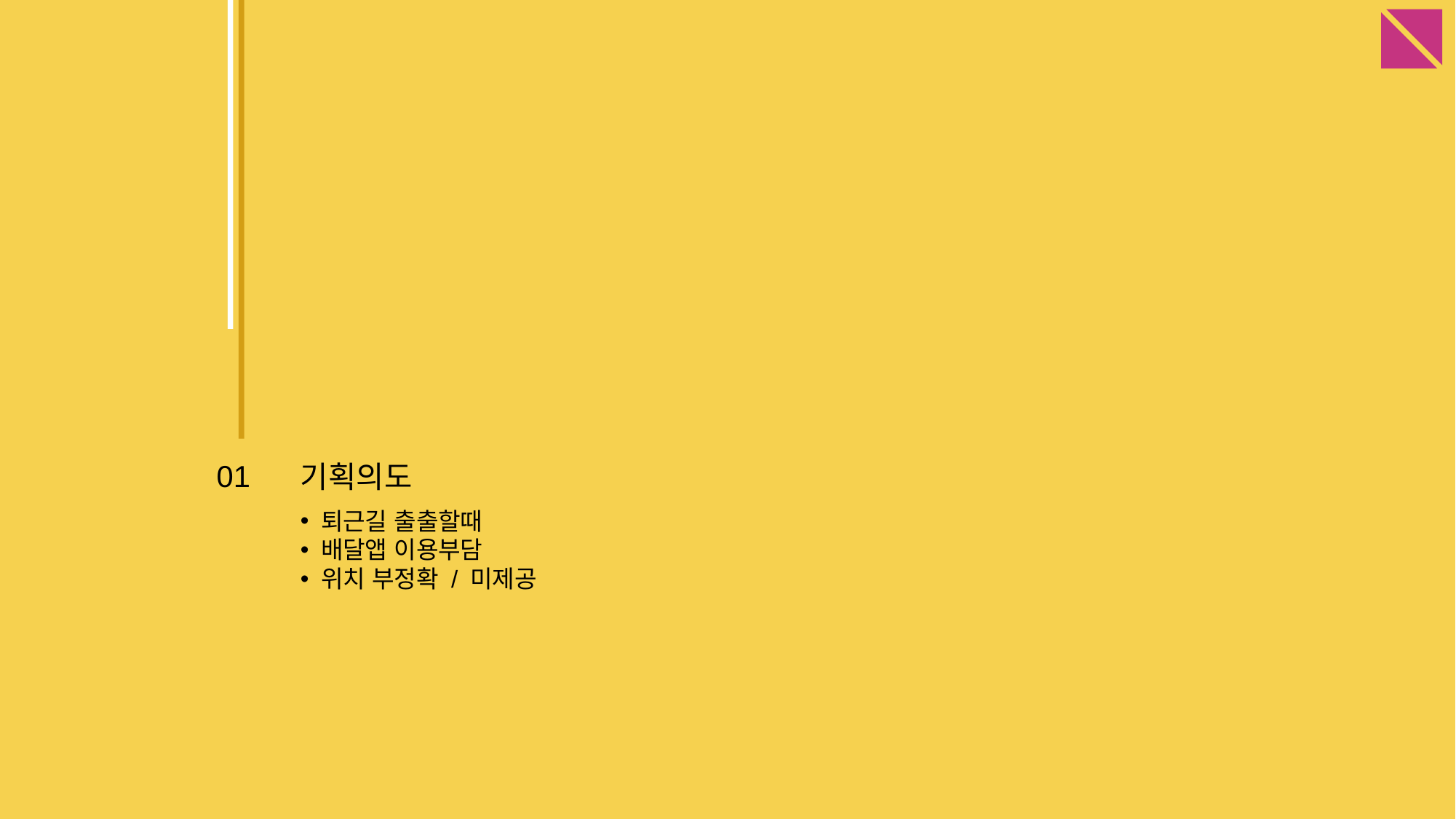

01
기획의도
퇴근길 출출할때
배달앱 이용부담
위치 부정확 / 미제공